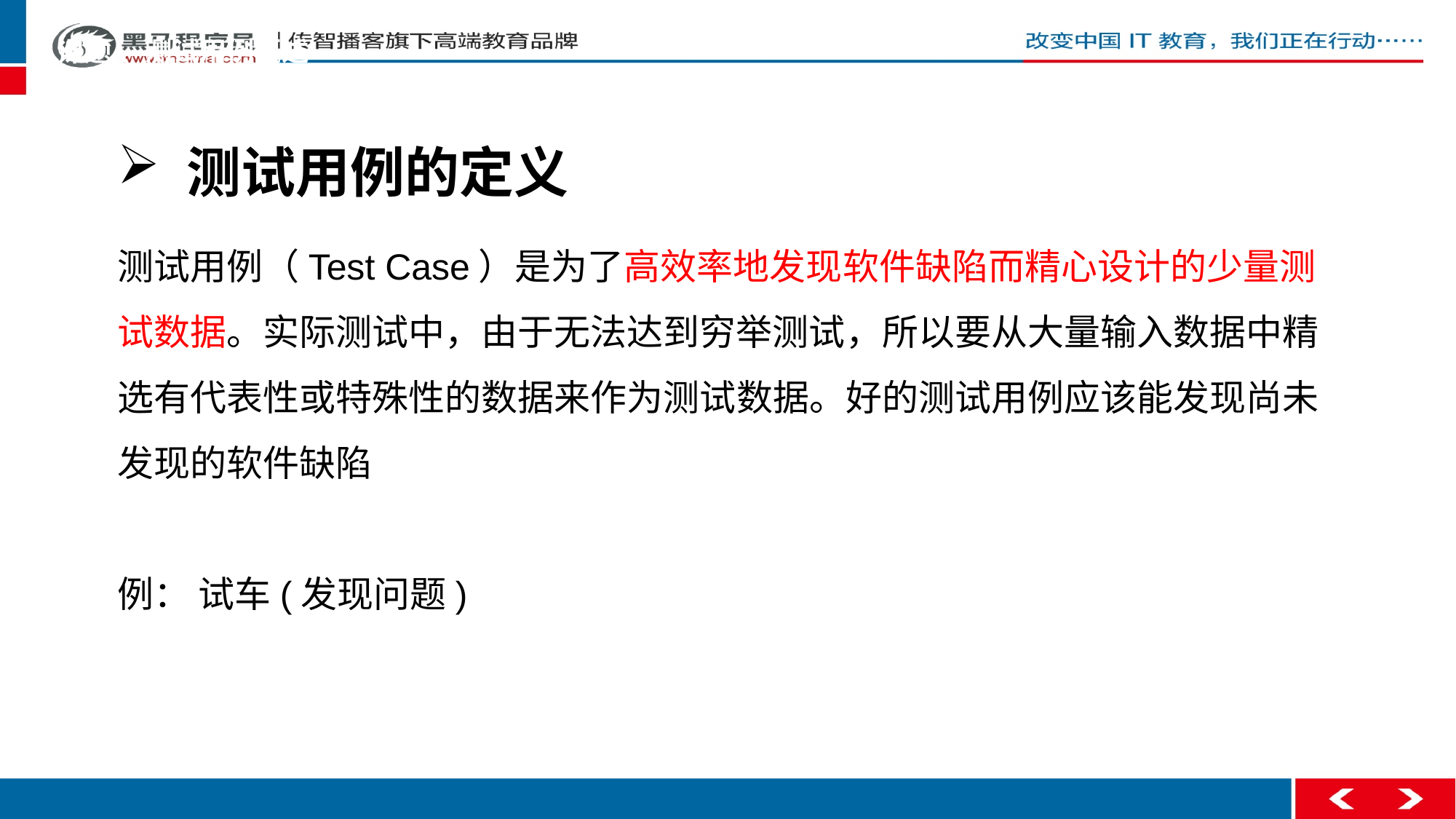

课题 、测试用例概述
 测试用例的定义
测试用例（Test Case）是为了高效率地发现软件缺陷而精心设计的少量测试数据。实际测试中，由于无法达到穷举测试，所以要从大量输入数据中精选有代表性或特殊性的数据来作为测试数据。好的测试用例应该能发现尚未发现的软件缺陷

例： 试车(发现问题)